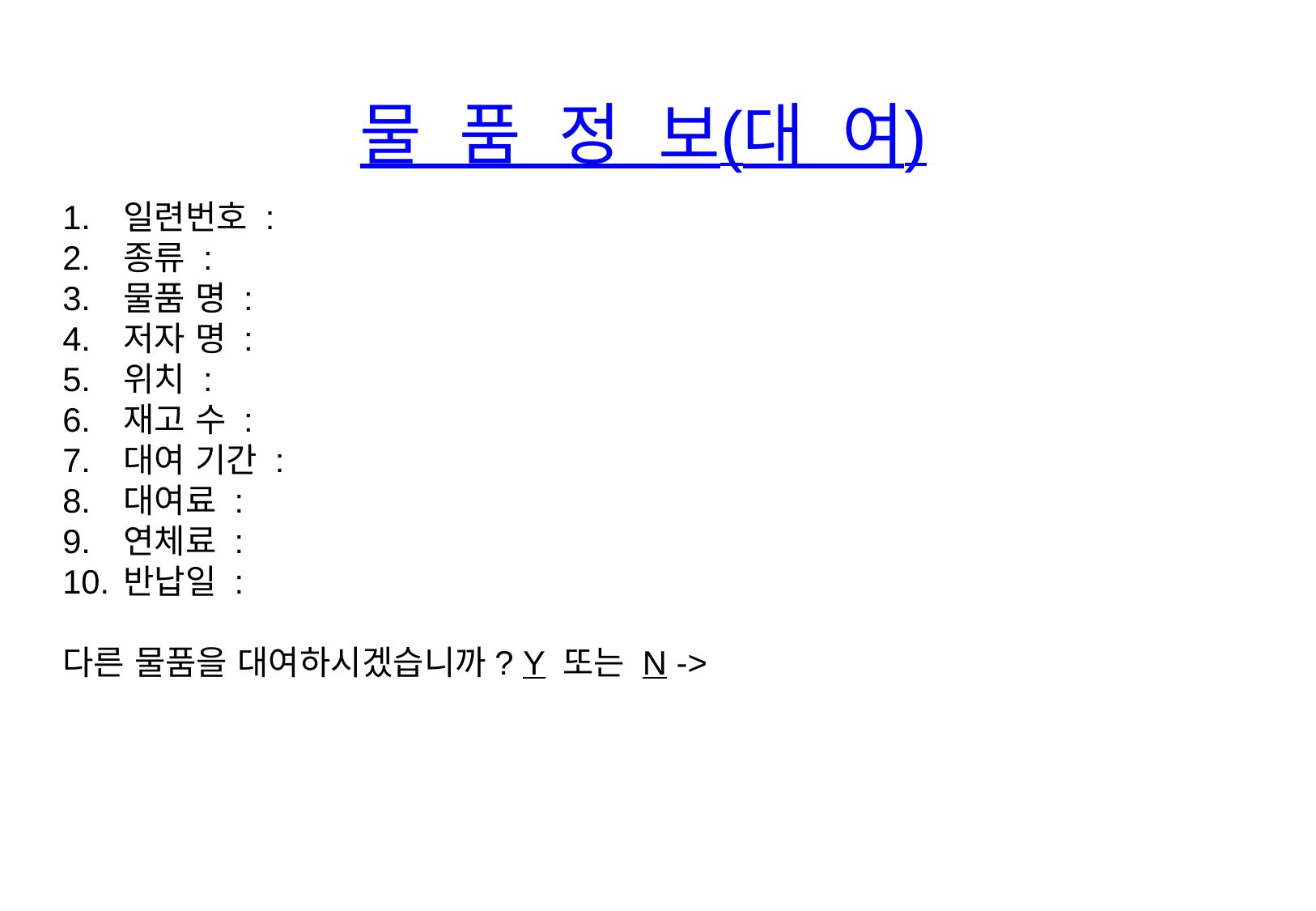

물  품  정  보(대  여)
일련번호 :
종류 :
물품 명 :
저자 명 :
위치 :
재고 수 :
대여 기간 :
대여료 :
연체료 :
반납일 :

다른 물품을 대여하시겠습니까? Y 또는 N ->